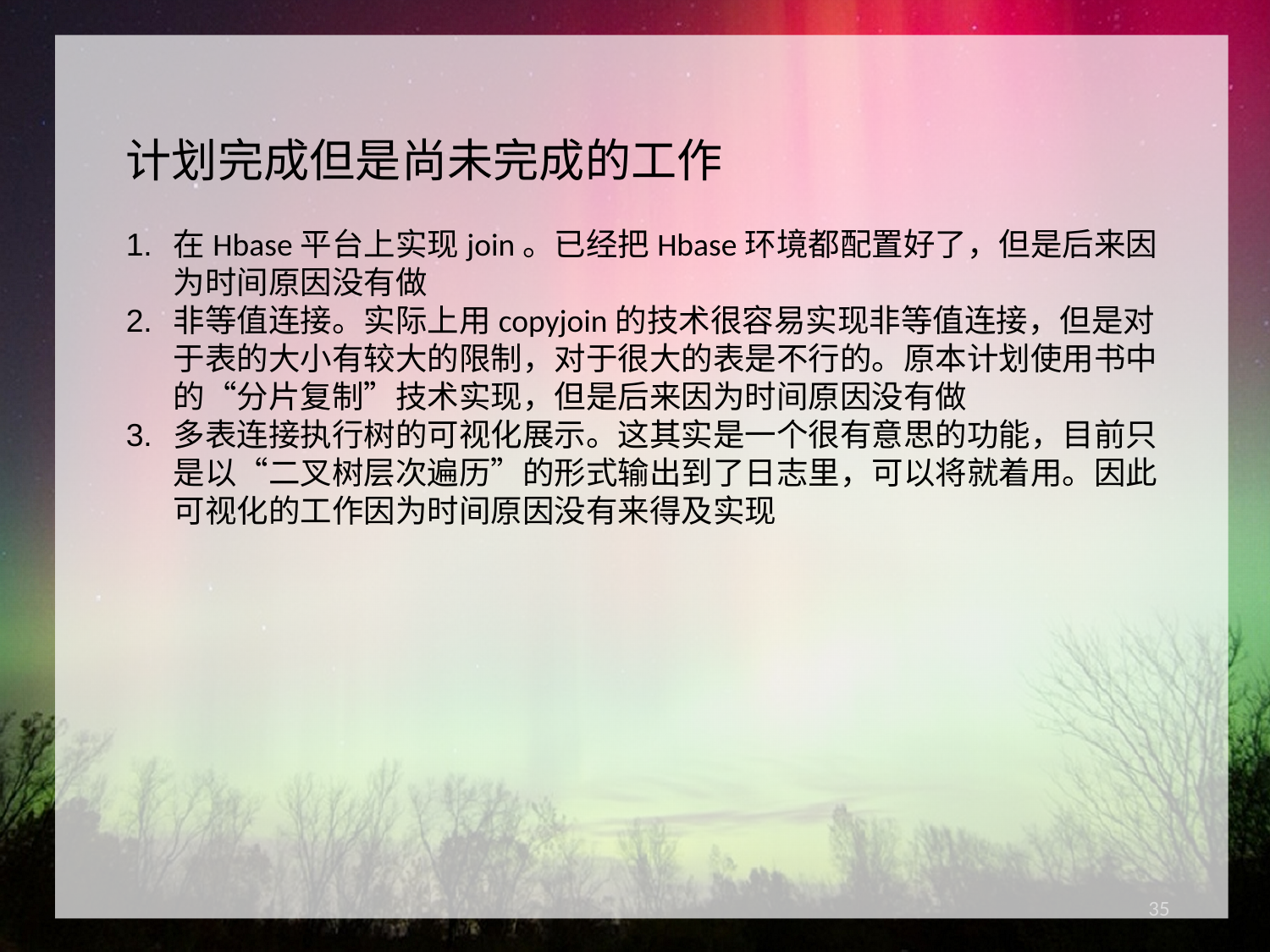

计划完成但是尚未完成的工作

在Hbase平台上实现join。已经把Hbase环境都配置好了，但是后来因为时间原因没有做
非等值连接。实际上用copyjoin的技术很容易实现非等值连接，但是对于表的大小有较大的限制，对于很大的表是不行的。原本计划使用书中的“分片复制”技术实现，但是后来因为时间原因没有做
多表连接执行树的可视化展示。这其实是一个很有意思的功能，目前只是以“二叉树层次遍历”的形式输出到了日志里，可以将就着用。因此可视化的工作因为时间原因没有来得及实现
35